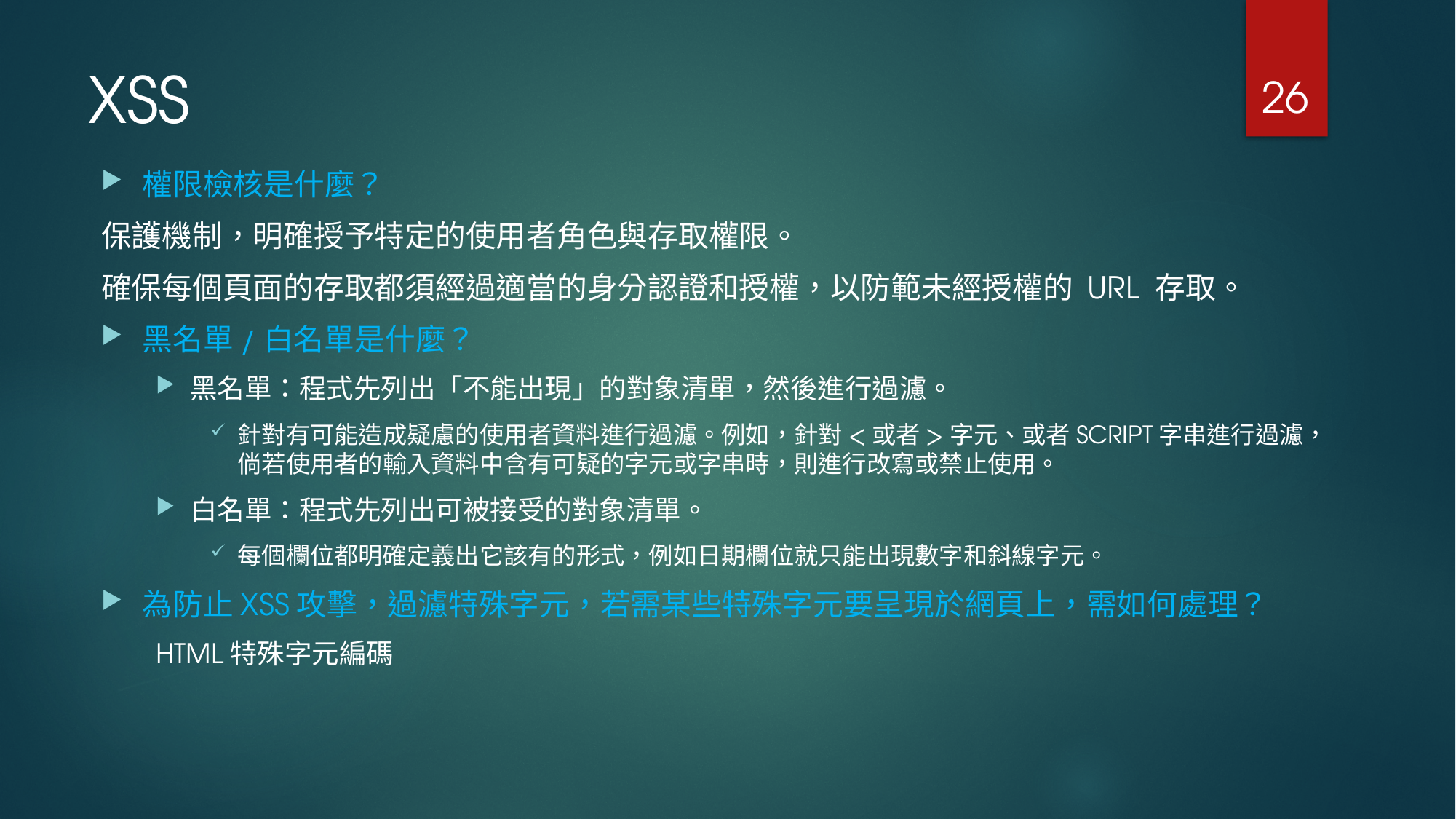

26
# XSS
權限檢核是什麼？
保護機制，明確授予特定的使用者角色與存取權限。
確保每個頁面的存取都須經過適當的身分認證和授權，以防範未經授權的 URL 存取。
黑名單/白名單是什麼？
黑名單：程式先列出「不能出現」的對象清單，然後進行過濾。
針對有可能造成疑慮的使用者資料進行過濾。例如，針對<或者>字元、或者SCRIPT字串進行過濾，倘若使用者的輸入資料中含有可疑的字元或字串時，則進行改寫或禁止使用。
白名單：程式先列出可被接受的對象清單。
每個欄位都明確定義出它該有的形式，例如日期欄位就只能出現數字和斜線字元。
為防止XSS攻擊，過濾特殊字元，若需某些特殊字元要呈現於網頁上，需如何處理？
HTML特殊字元編碼